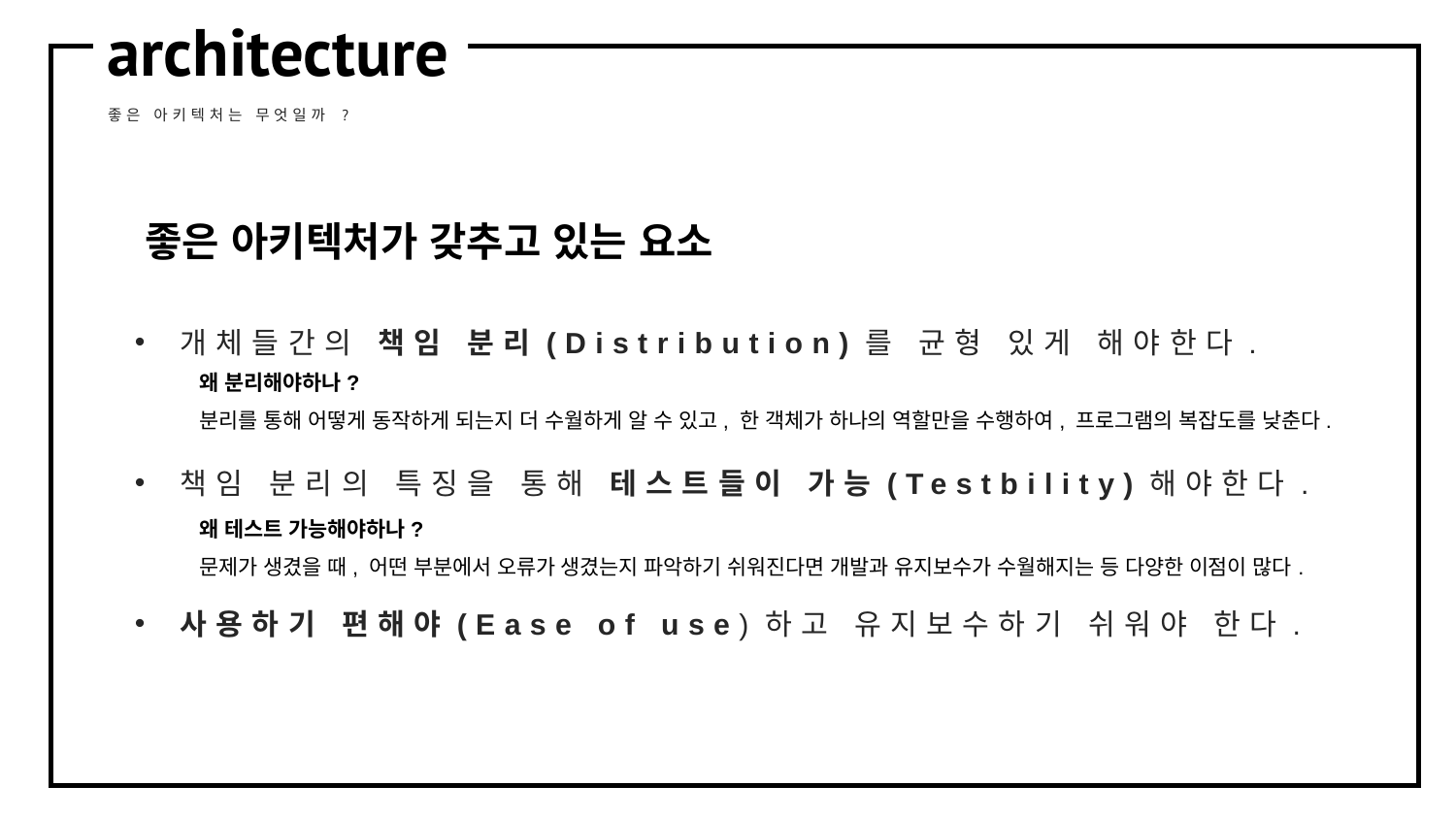

architecture

좋은 아키텍처는 무엇일까 ?
좋은 아키텍처가 갖추고 있는 요소
개체들간의 책임 분리(Distribution)를 균형 있게 해야한다.

책임 분리의 특징을 통해 테스트들이 가능(Testbility)해야한다.

사용하기 편해야(Ease of use)하고 유지보수하기 쉬워야 한다.
왜 분리해야하나?
분리를 통해 어떻게 동작하게 되는지 더 수월하게 알 수 있고, 한 객체가 하나의 역할만을 수행하여, 프로그램의 복잡도를 낮춘다.
왜 테스트 가능해야하나?
문제가 생겼을 때, 어떤 부분에서 오류가 생겼는지 파악하기 쉬워진다면 개발과 유지보수가 수월해지는 등 다양한 이점이 많다.